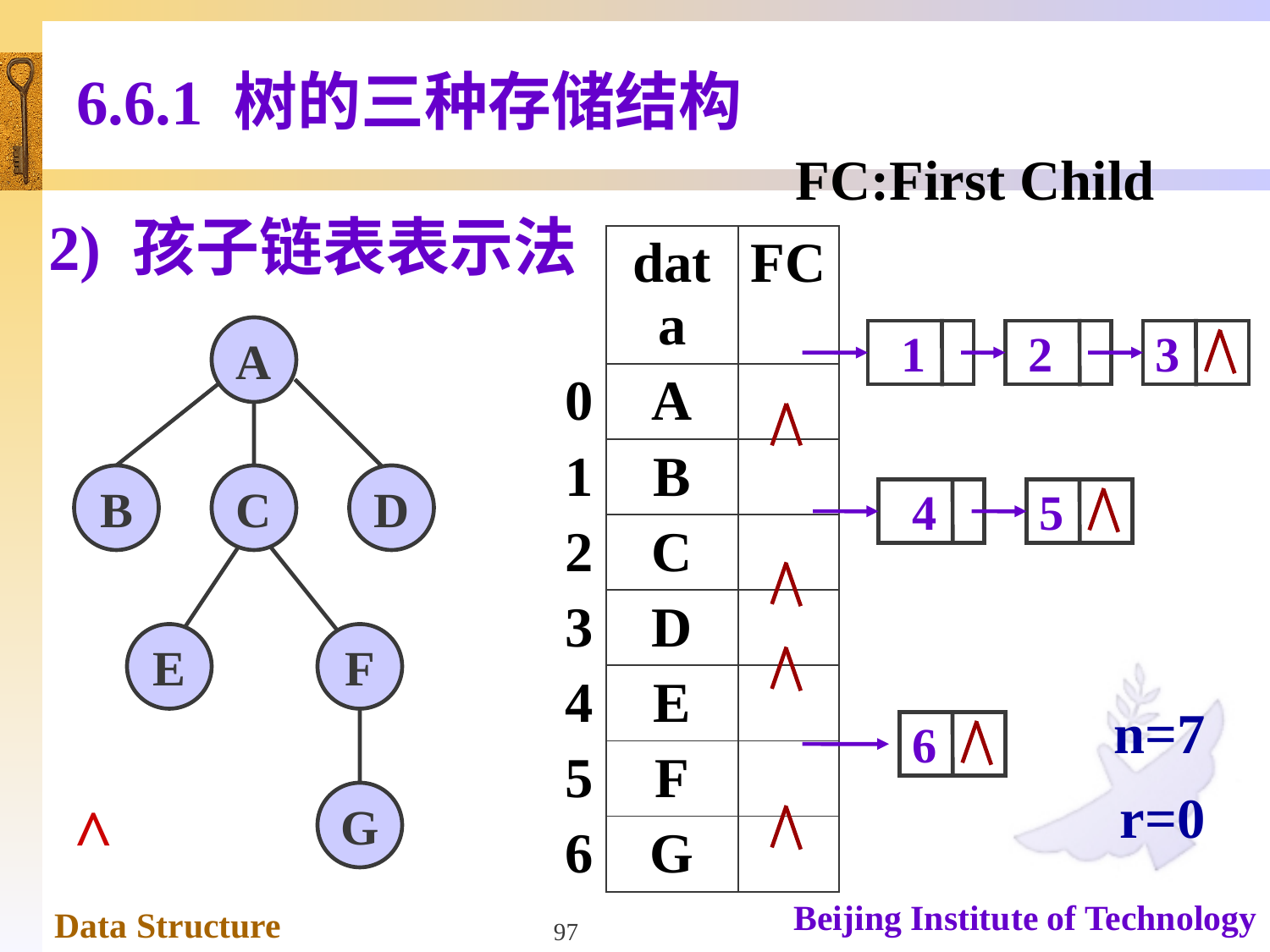

# 6.6.1 树的三种存储结构
FC:First Child
2) 孩子链表表示法
|  | data | FC |
| --- | --- | --- |
| 0 | A |  |
| 1 | B |  |
| 2 | C |  |
| 3 | D |  |
| 4 | E |  |
| 5 | F |  |
| 6 | G |  |
1
2
3

A

B
C
D

E
F

G

4
5

n=7
6

r=0
^

97